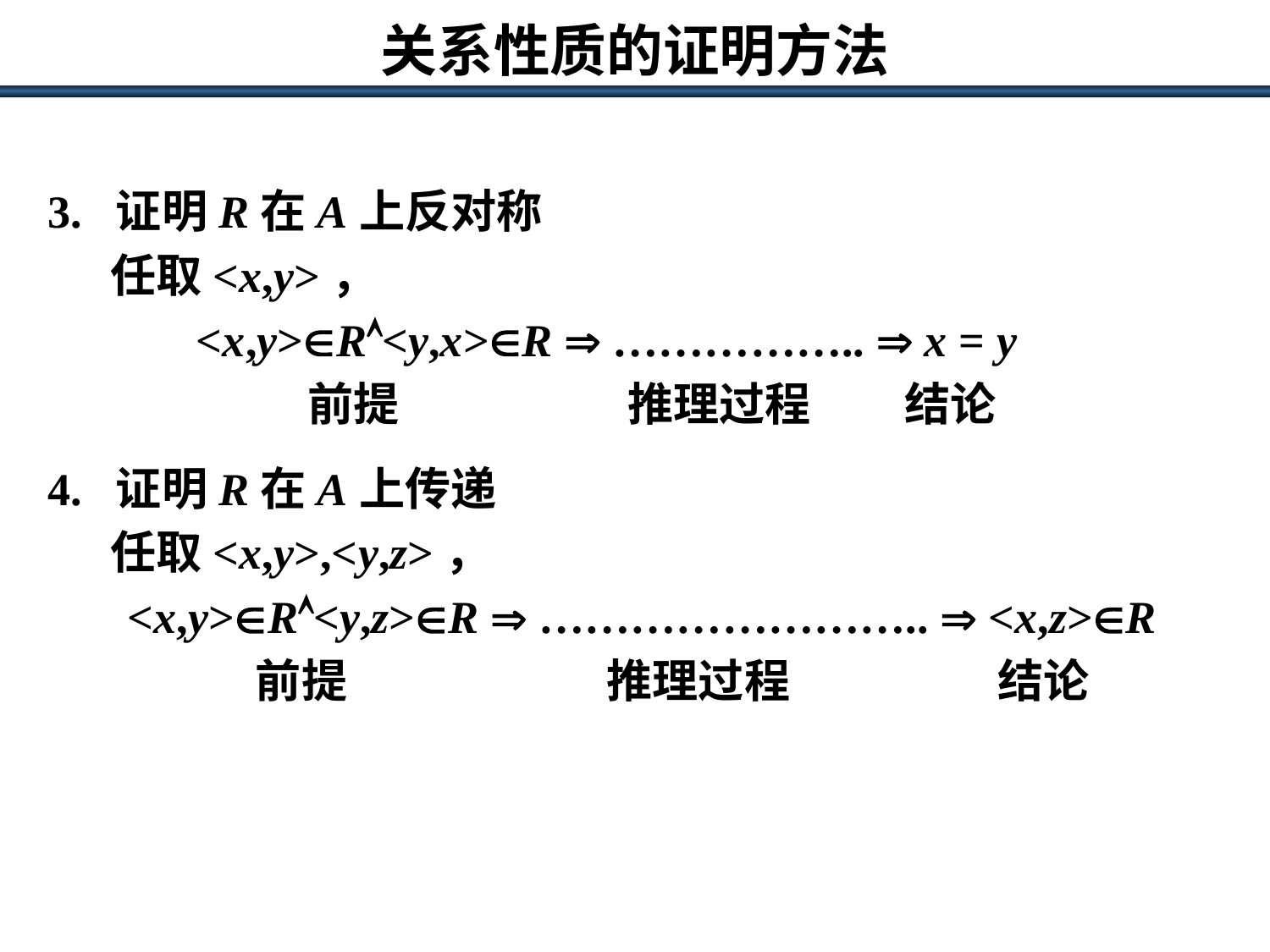

关系性质的证明方法

3.  证明R在A上反对称
     任取<x,y>，
             <x,y>∈R∧<y,x>∈R ⇒ …………….. ⇒ x = y
                        前提                      推理过程         结论
4.  证明R在A上传递
     任取<x,y>,<y,z>，
       <x,y>∈R∧<y,z>∈R ⇒ …………………….. ⇒ <x,z>∈R
                   前提                         推理过程                    结论